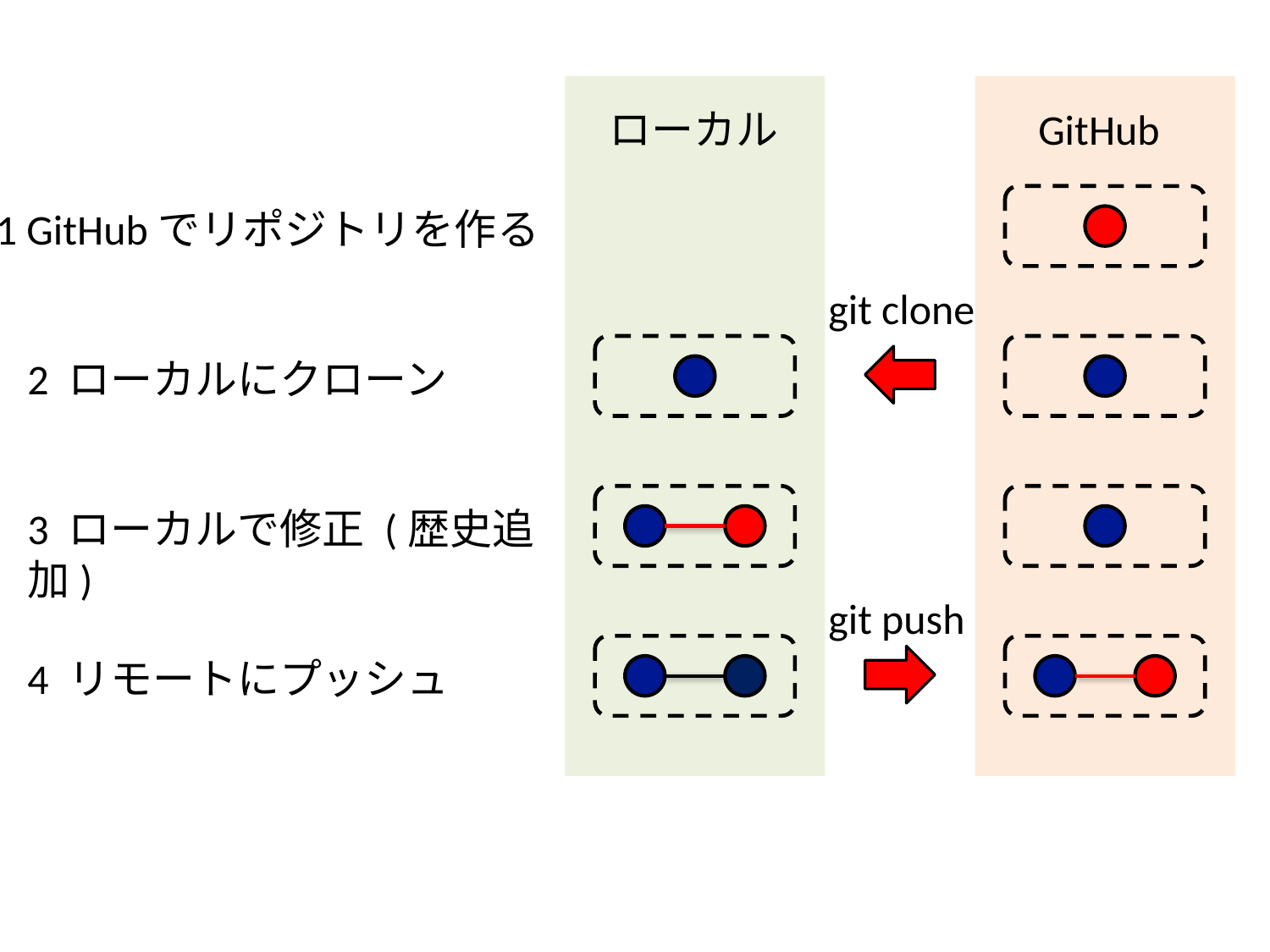

ローカル
GitHub

1 GitHubでリポジトリを作る

git clone

2 ローカルにクローン

3 ローカルで修正 (歴史追加)

git push

4 リモートにプッシュ